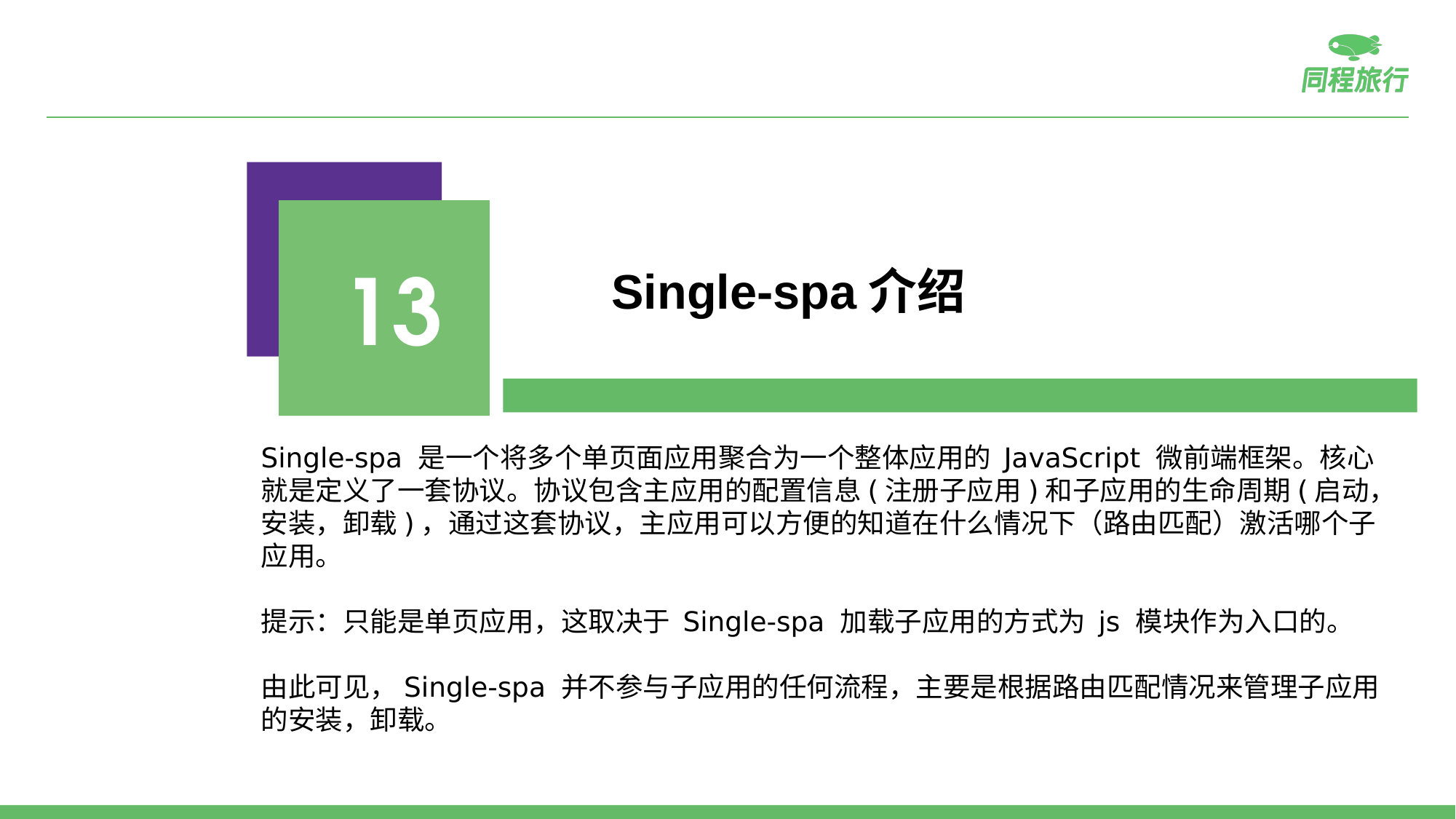

13
Single-spa介绍

Single-spa 是一个将多个单页面应用聚合为一个整体应用的 JavaScript 微前端框架。核心就是定义了一套协议。协议包含主应用的配置信息(注册子应用)和子应用的生命周期(启动，安装，卸载)，通过这套协议，主应用可以方便的知道在什么情况下（路由匹配）激活哪个子应用。

提示：只能是单页应用，这取决于 Single-spa 加载子应用的方式为 js 模块作为入口的。

由此可见，Single-spa 并不参与子应用的任何流程，主要是根据路由匹配情况来管理子应用的安装，卸载。